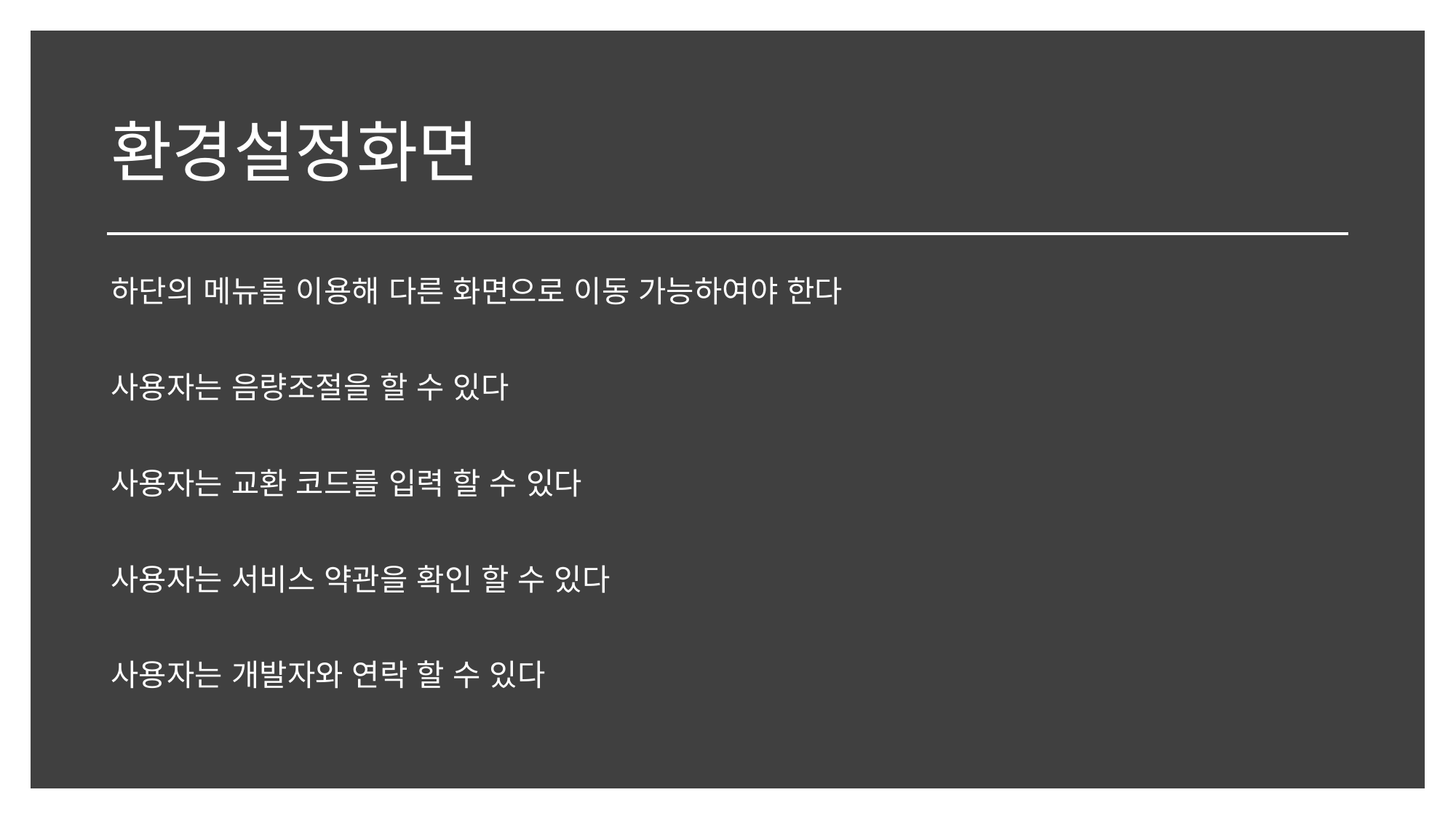

# 환경설정화면
하단의 메뉴를 이용해 다른 화면으로 이동 가능하여야 한다

사용자는 음량조절을 할 수 있다

사용자는 교환 코드를 입력 할 수 있다

사용자는 서비스 약관을 확인 할 수 있다

사용자는 개발자와 연락 할 수 있다